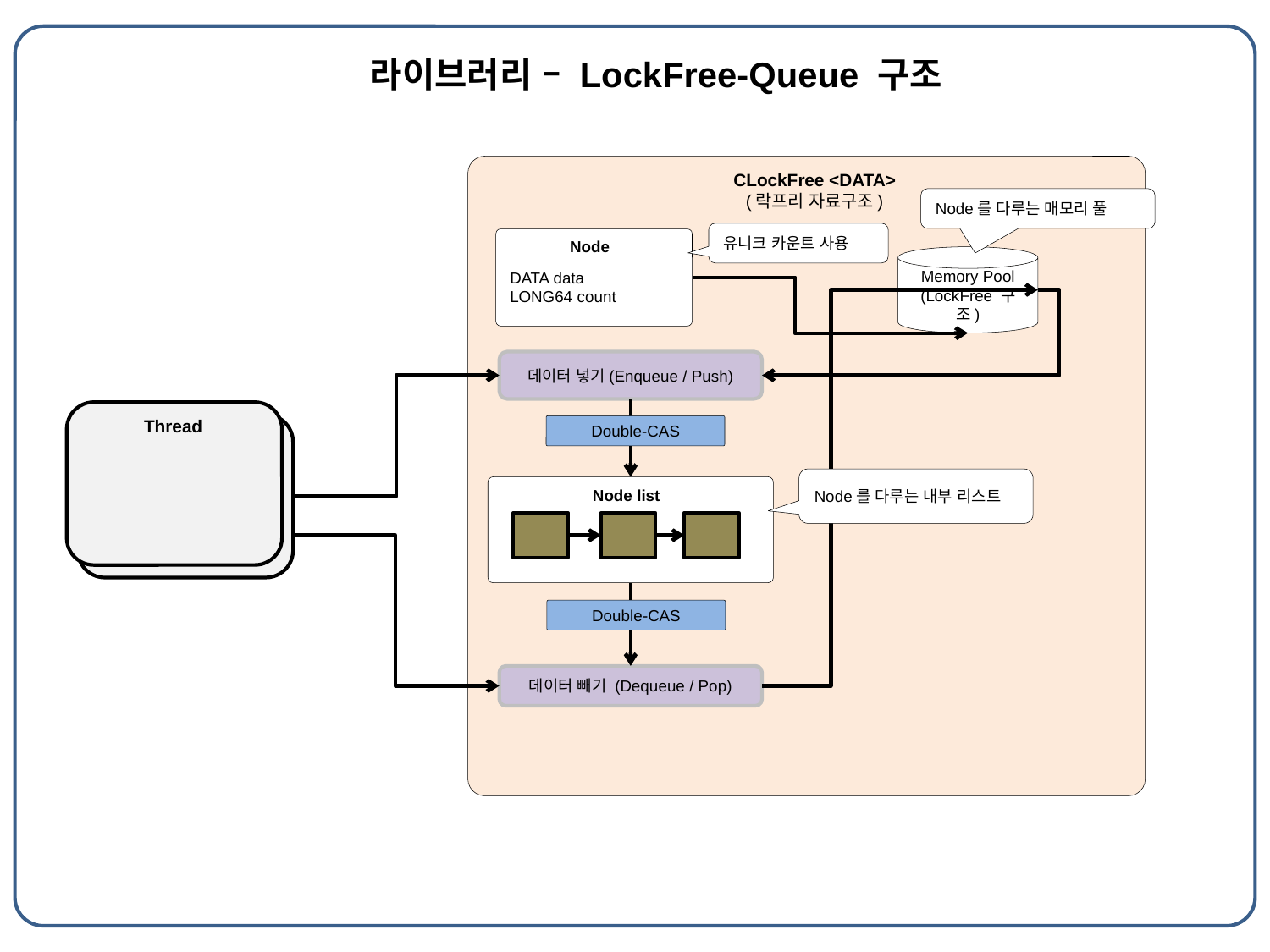

라이브러리 – LockFree-Queue 구조

CLockFree <DATA>
(락프리 자료구조)
Node를 다루는 매모리 풀
유니크 카운트 사용

DATA data
LONG64 count
Node
Memory Pool
(LockFree 구조)
데이터 넣기(Enqueue / Push)

Thread

Double-CAS
Node를 다루는 내부 리스트

Node list

Double-CAS
데이터 빼기 (Dequeue / Pop)